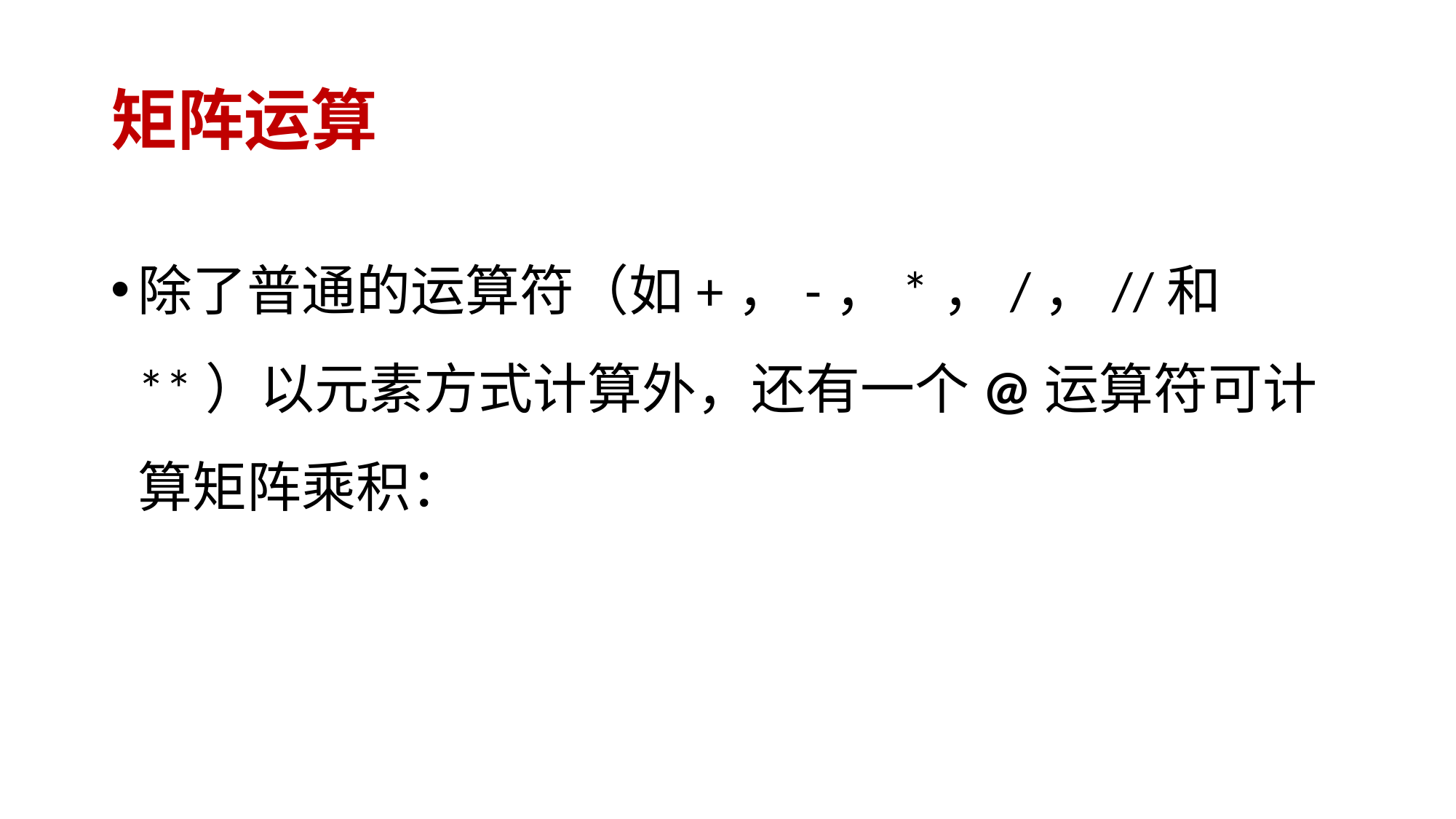

# 矩阵运算
除了普通的运算符（如+，-，*，/，//和**）以元素方式计算外，还有一个@运算符可计算矩阵乘积：